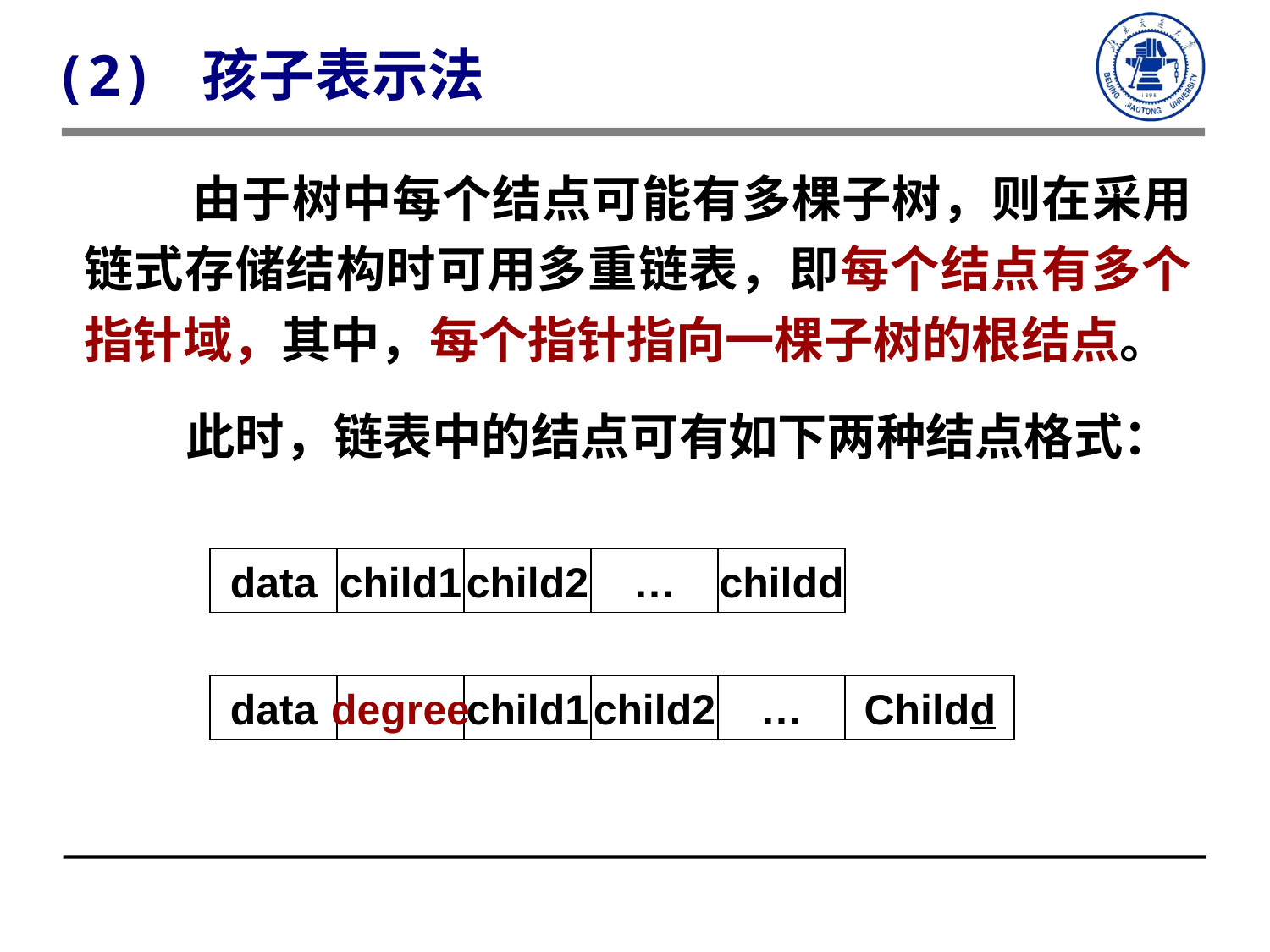

(2) 孩子表示法
        由于树中每个结点可能有多棵子树，则在采用链式存储结构时可用多重链表，即每个结点有多个指针域，其中，每个指针指向一棵子树的根结点。
        此时，链表中的结点可有如下两种结点格式：
data
child1
child2
…
childd
data
degree
child1
child2
…
Childd